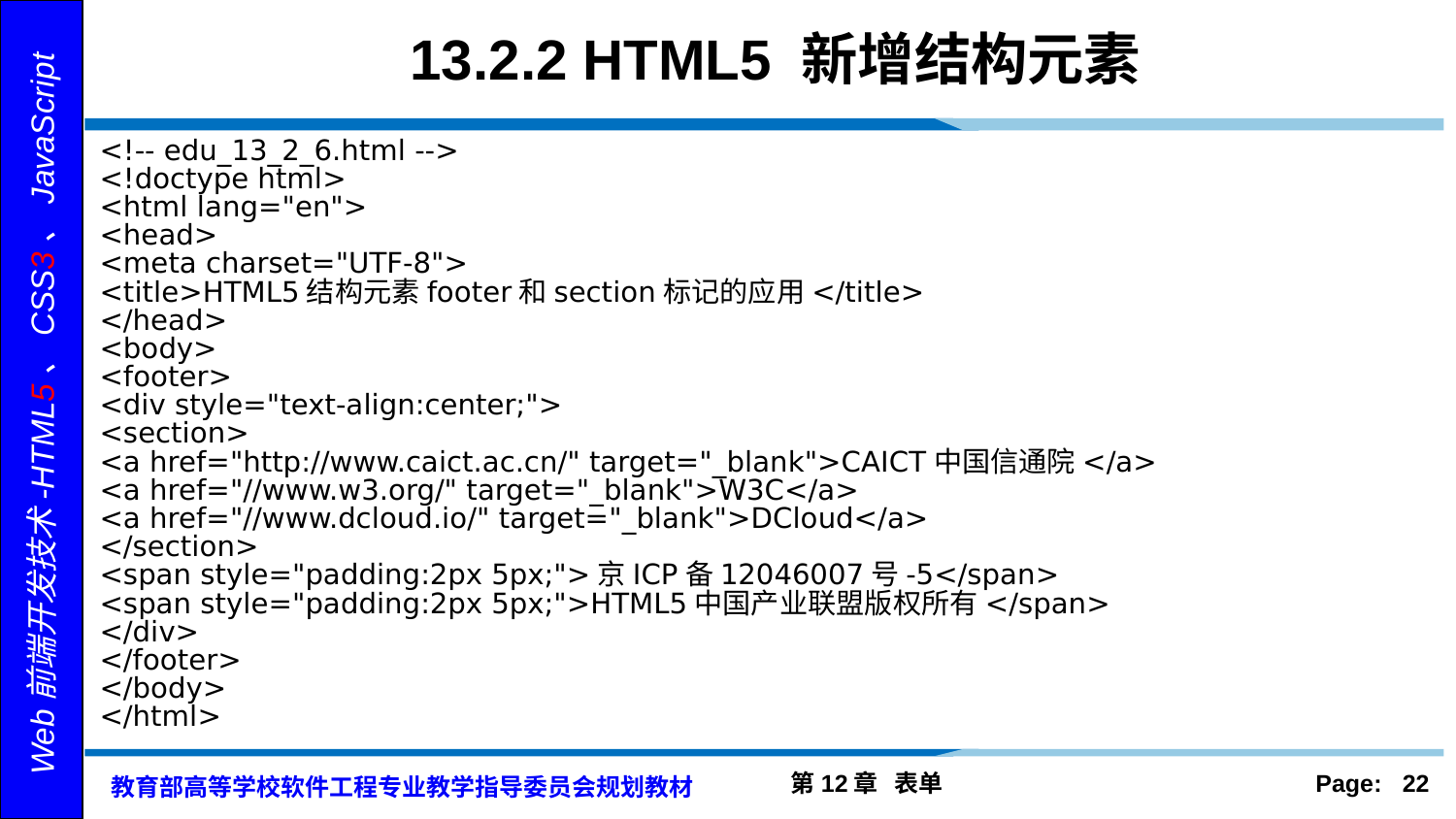

# 13.2.2 HTML5 新增结构元素
<!-- edu_13_2_6.html -->
<!doctype html>
<html lang="en">
<head>
<meta charset="UTF-8">
<title>HTML5结构元素footer和section标记的应用</title>
</head>
<body>
<footer>
<div style="text-align:center;">
<section>
<a href="http://www.caict.ac.cn/" target="_blank">CAICT中国信通院</a>
<a href="//www.w3.org/" target="_blank">W3C</a>
<a href="//www.dcloud.io/" target="_blank">DCloud</a>
</section>
<span style="padding:2px 5px;">京ICP备12046007号-5</span>
<span style="padding:2px 5px;">HTML5中国产业联盟版权所有</span>
</div>
</footer>
</body>
</html>